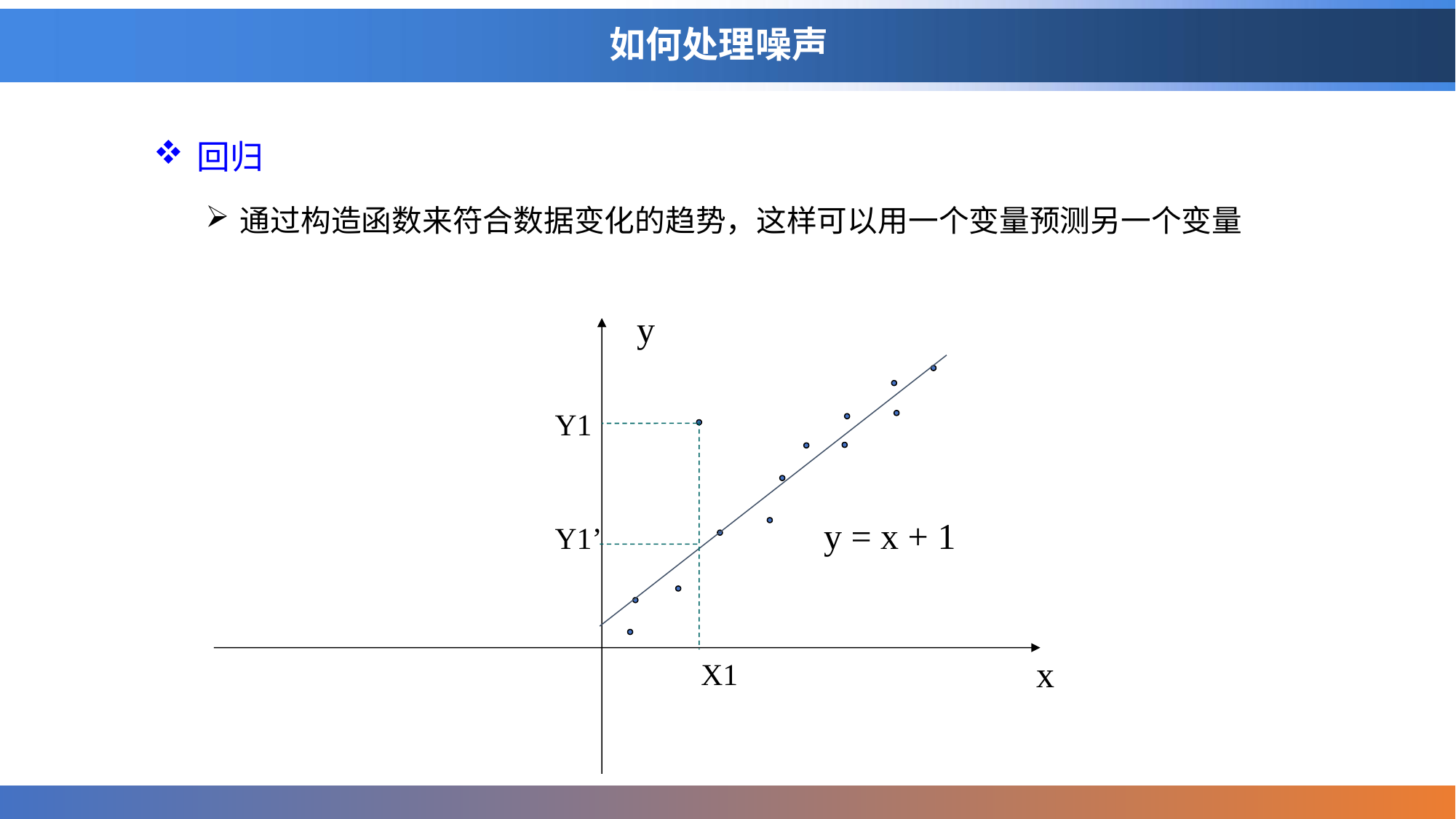

# 如何处理噪声
回归
通过构造函数来符合数据变化的趋势，这样可以用一个变量预测另一个变量

y

Y1

y = x + 1
Y1’

x

X1